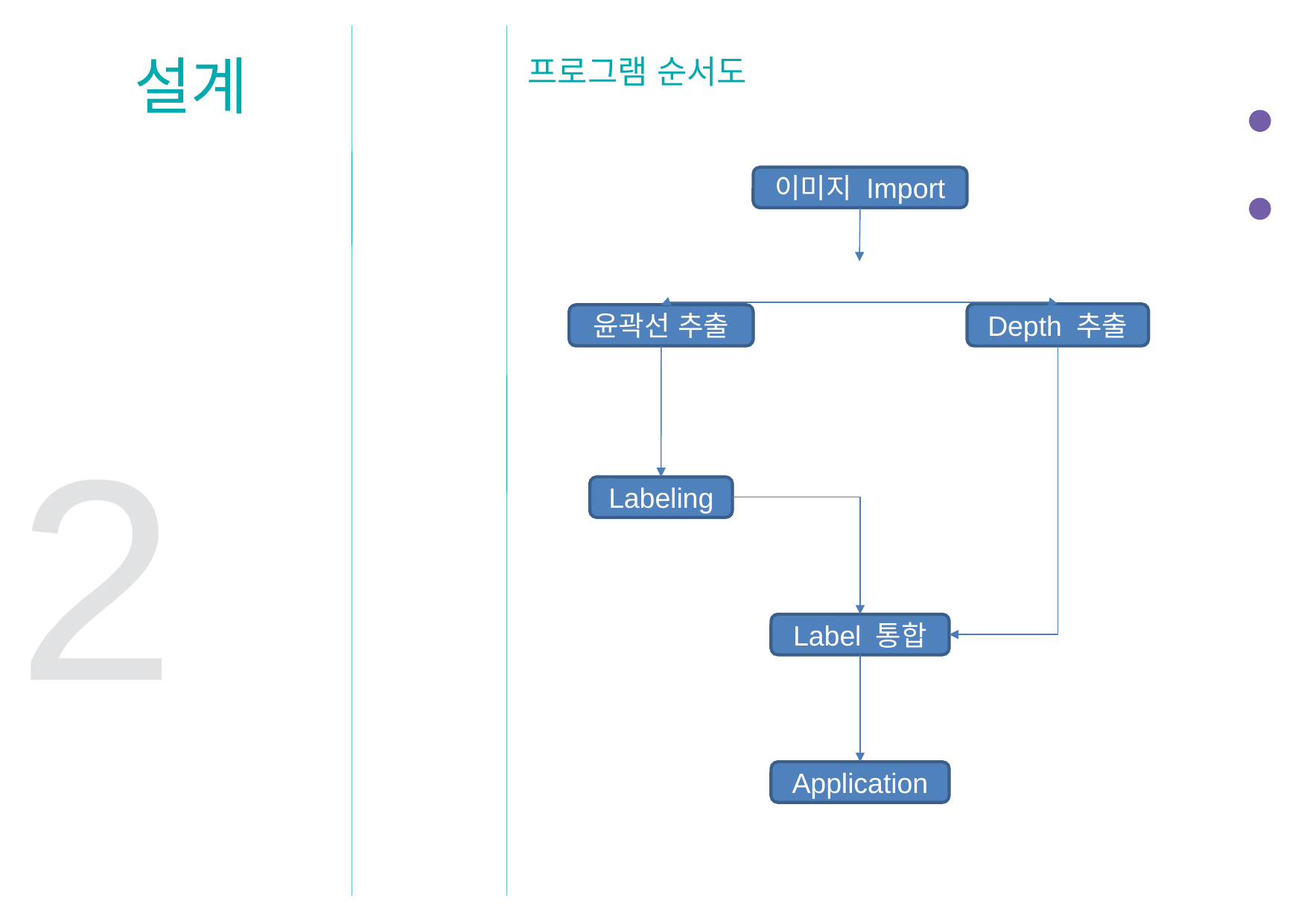

설계
프로그램 순서도
이미지 Import
Depth 추출
윤곽선 추출
2.1
Labeling
Label 통합
Application